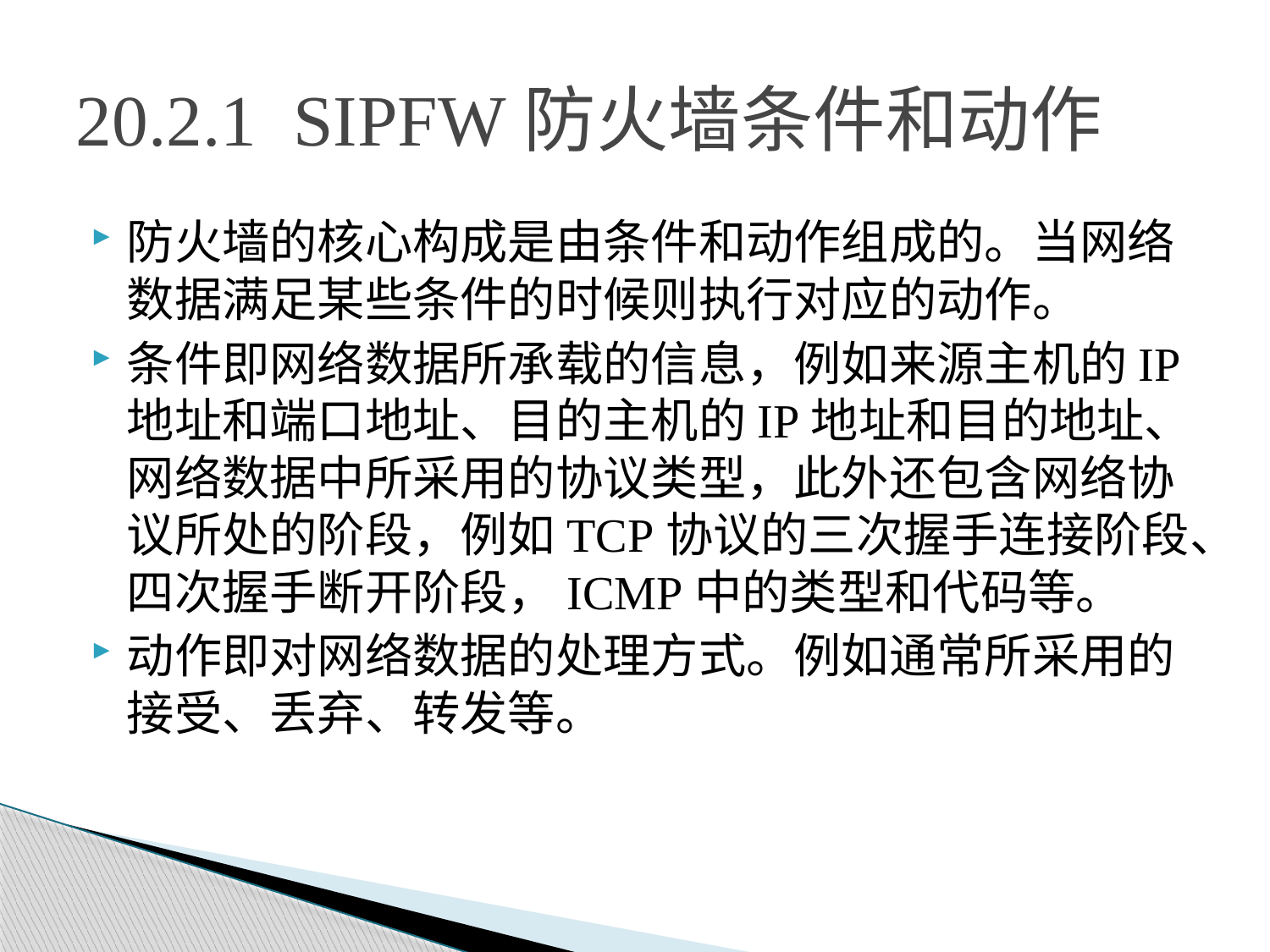

# 20.2.1  SIPFW防火墙条件和动作
防火墙的核心构成是由条件和动作组成的。当网络数据满足某些条件的时候则执行对应的动作。
条件即网络数据所承载的信息，例如来源主机的IP地址和端口地址、目的主机的IP地址和目的地址、网络数据中所采用的协议类型，此外还包含网络协议所处的阶段，例如TCP协议的三次握手连接阶段、四次握手断开阶段，ICMP中的类型和代码等。
动作即对网络数据的处理方式。例如通常所采用的接受、丢弃、转发等。